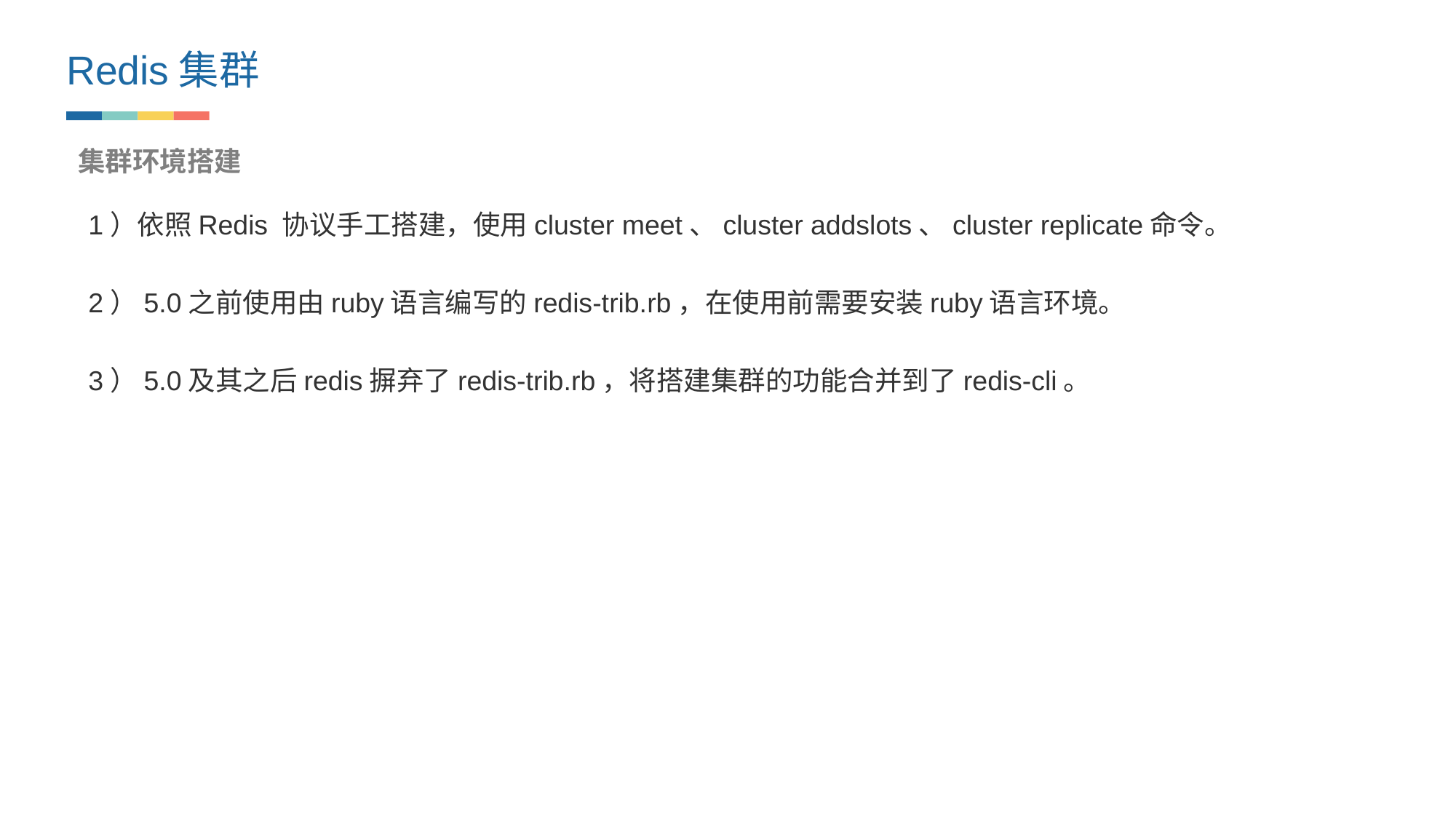

Redis集群

集群环境搭建
1）依照Redis 协议手工搭建，使用cluster meet、cluster addslots、cluster replicate命令。

2）5.0之前使用由ruby语言编写的redis-trib.rb，在使用前需要安装ruby语言环境。

3）5.0及其之后redis摒弃了redis-trib.rb，将搭建集群的功能合并到了redis-cli。